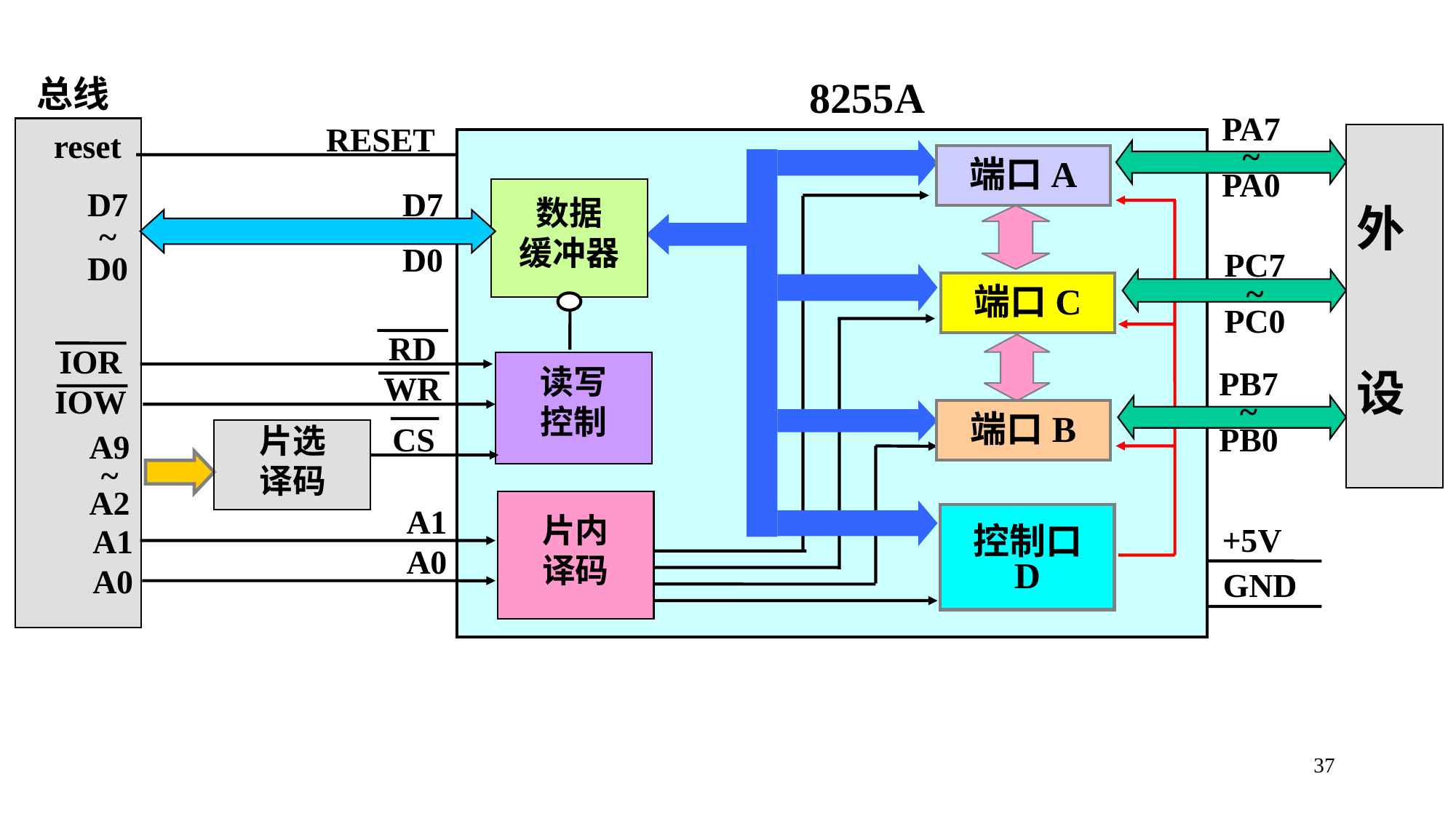

总线
8255A

RESET
PA7
~
PA0

外

设

reset

端口A

数据
缓冲器
D7
~
D0
D7
~
D0

PC7
~
PC0

端口C

RD
WR

IOR
IOW

读写
控制

PB7
~
PB0

端口B

CS

片选
译码
A9
~
A2

片内
译码
A1
A0

控制口
D
 +5V
A1
A0

GND

37